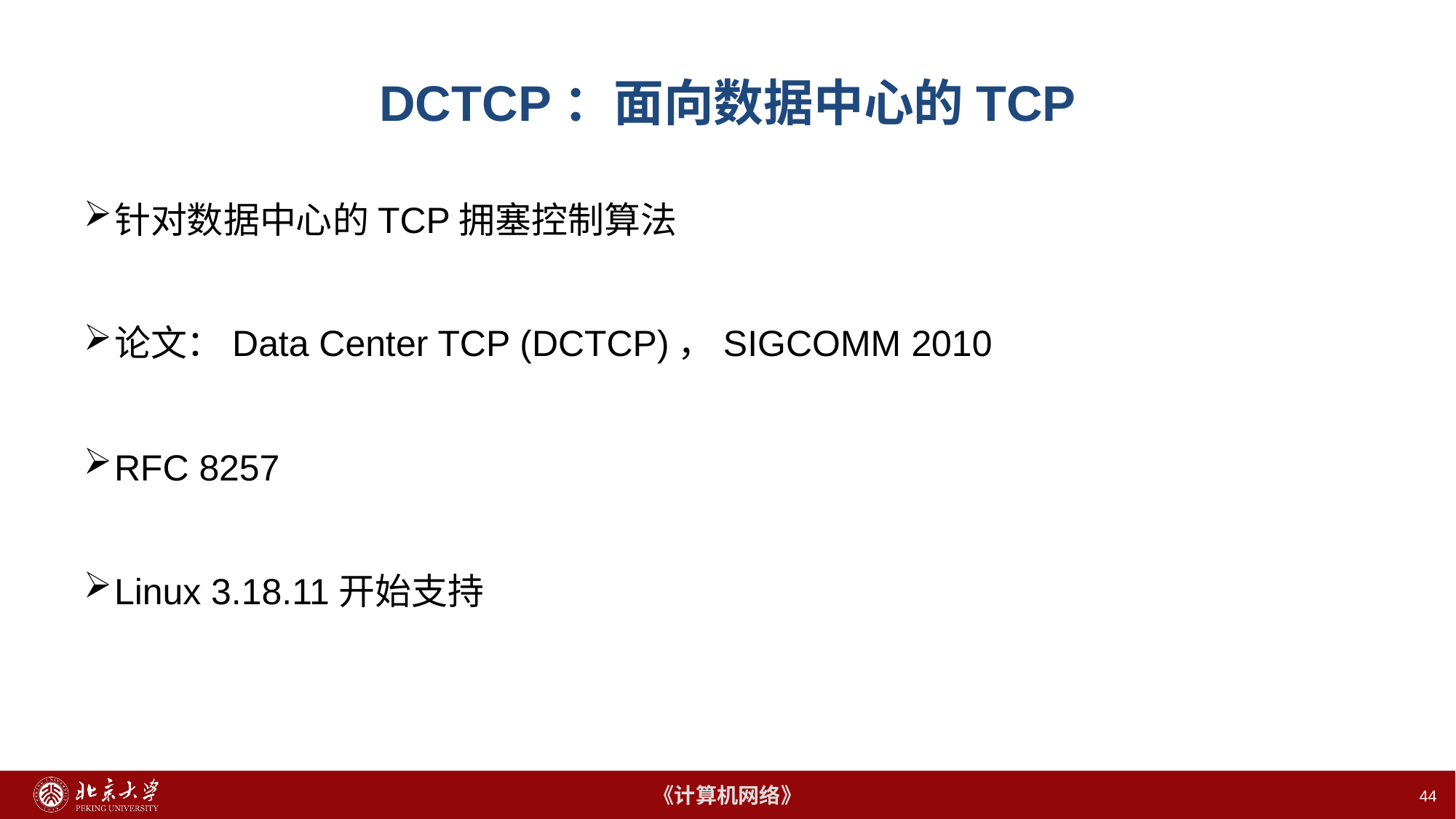

44
# DCTCP：面向数据中心的TCP
针对数据中心的TCP拥塞控制算法

论文：Data Center TCP (DCTCP)，SIGCOMM 2010

RFC 8257

Linux 3.18.11开始支持